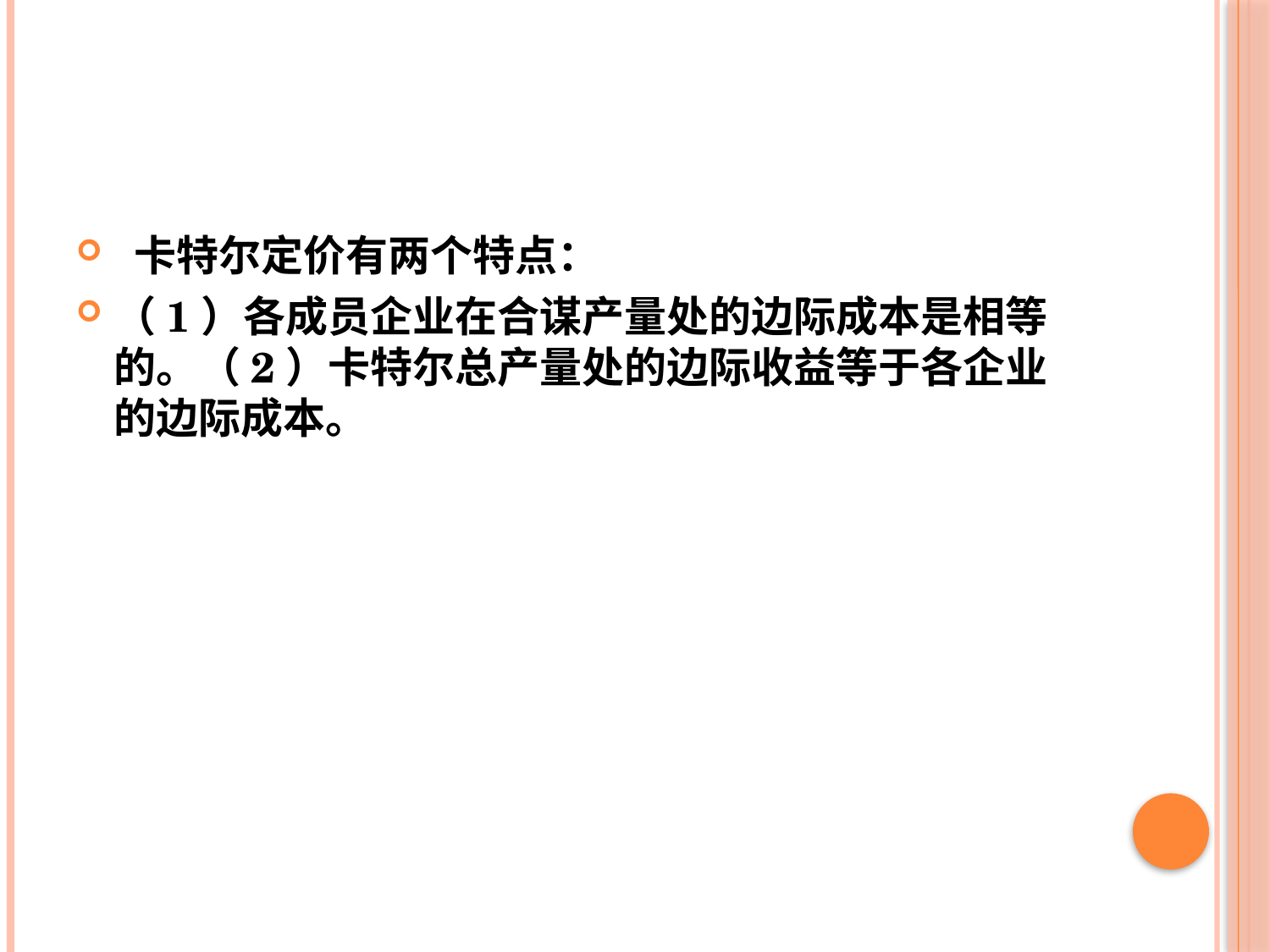

#
 卡特尔定价有两个特点：
（1）各成员企业在合谋产量处的边际成本是相等的。（2）卡特尔总产量处的边际收益等于各企业的边际成本。